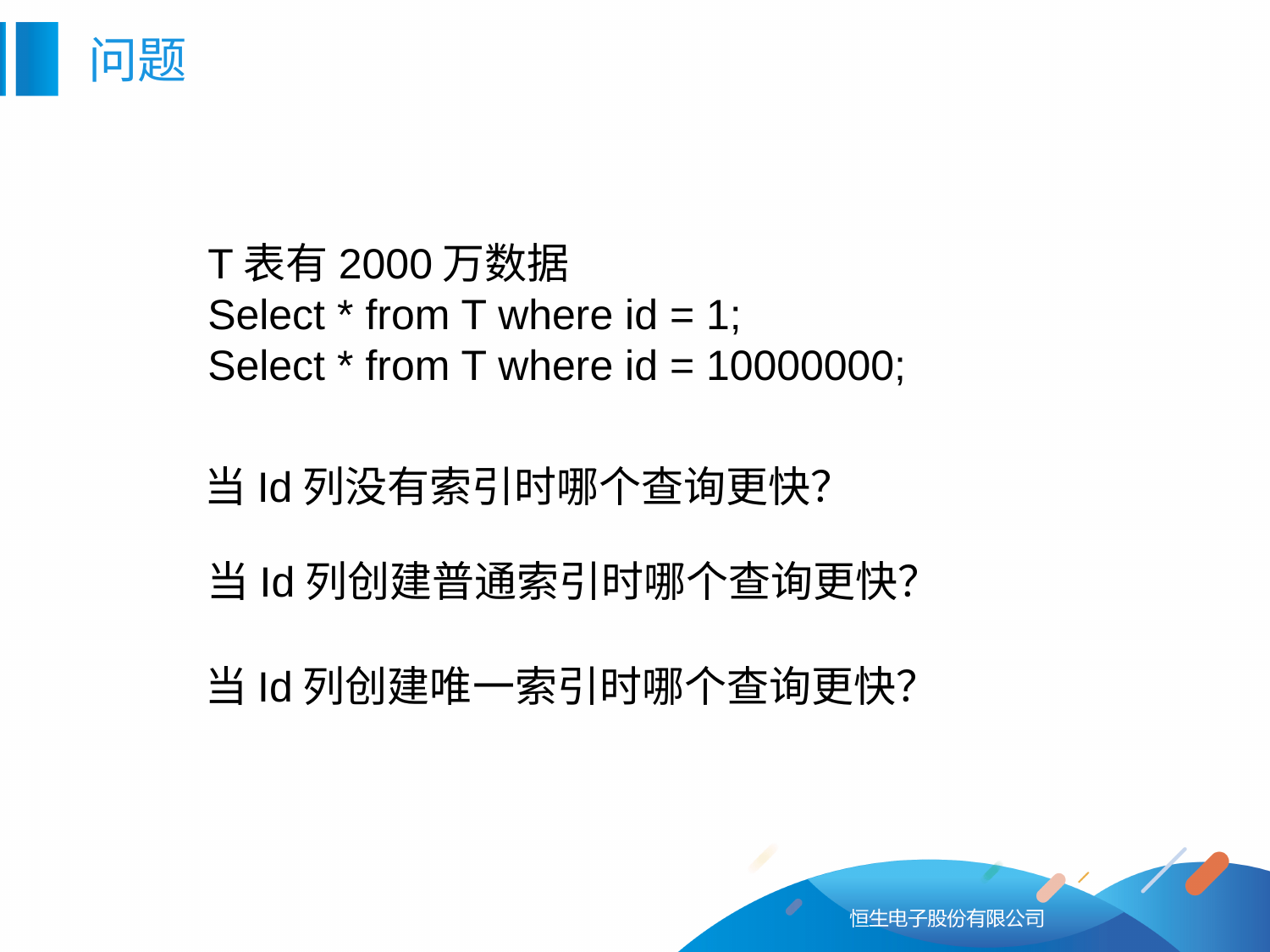

问题
T表有2000万数据
Select * from T where id = 1;
Select * from T where id = 10000000;
当Id列没有索引时哪个查询更快？
当Id列创建普通索引时哪个查询更快？
当Id列创建唯一索引时哪个查询更快？